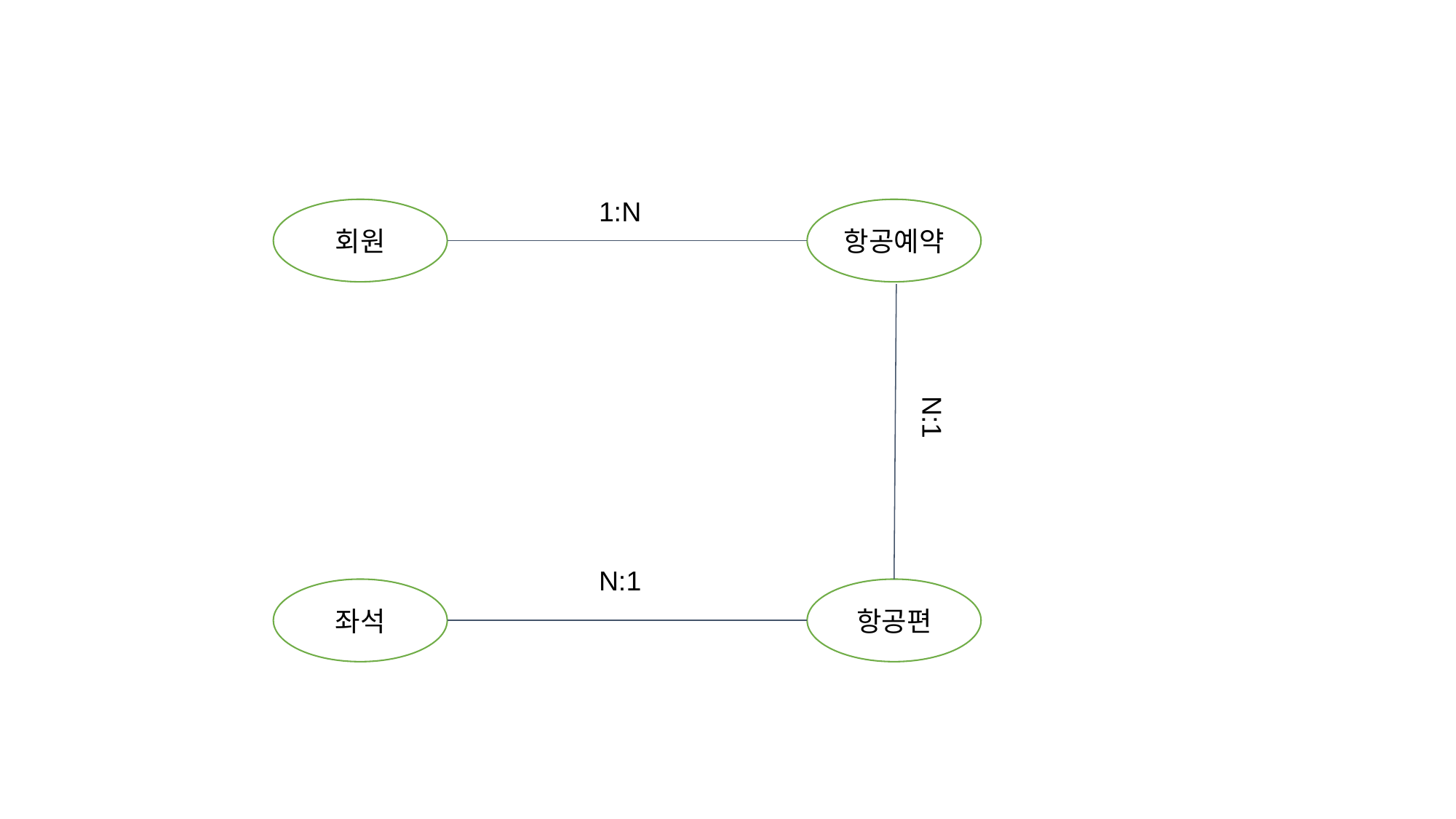

1:N
항공예약
회원
N:1
N:1
좌석
항공편